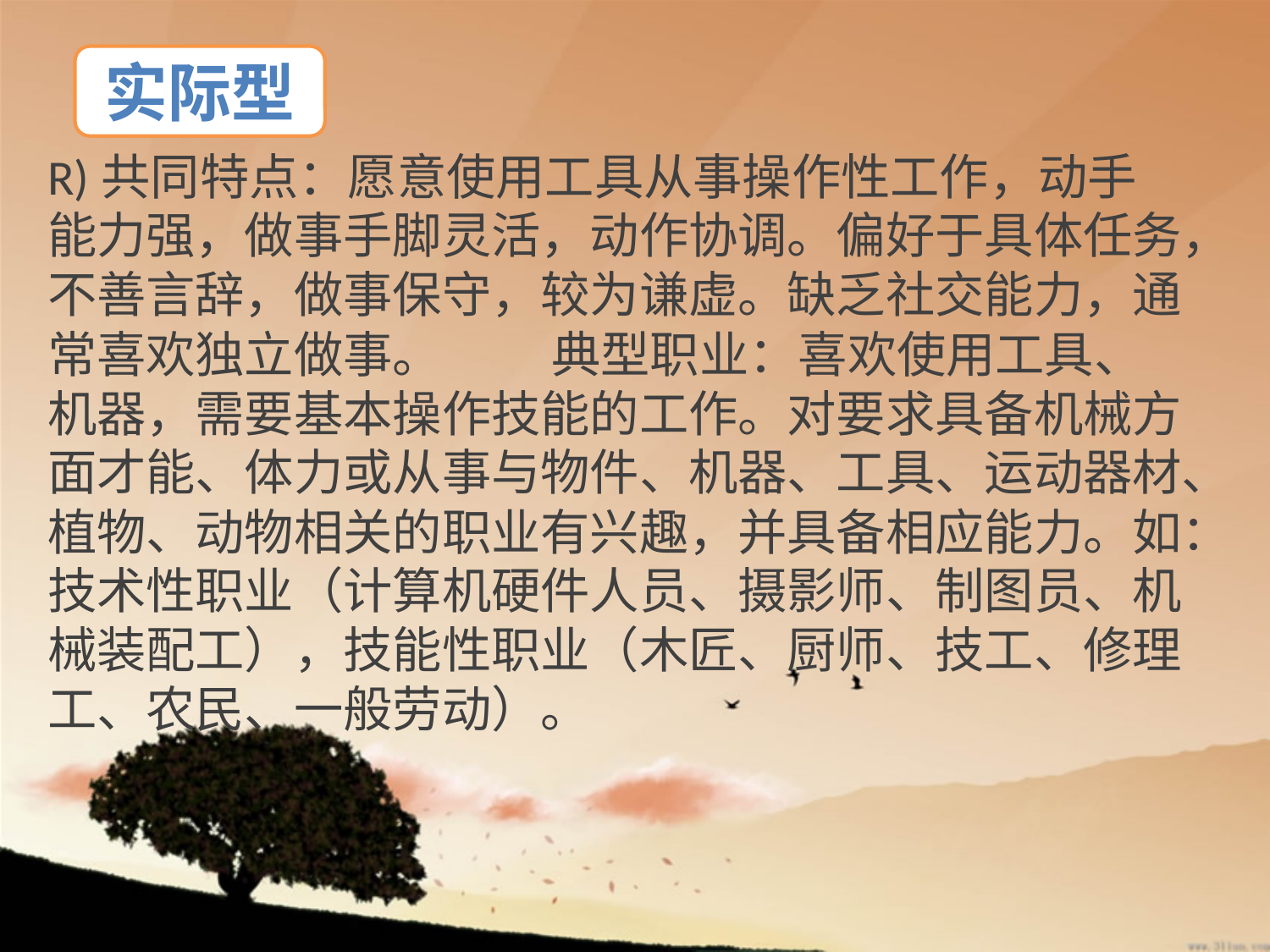

实际型
R)共同特点：愿意使用工具从事操作性工作，动手能力强，做事手脚灵活，动作协调。偏好于具体任务，不善言辞，做事保守，较为谦虚。缺乏社交能力，通常喜欢独立做事。 　　典型职业：喜欢使用工具、机器，需要基本操作技能的工作。对要求具备机械方面才能、体力或从事与物件、机器、工具、运动器材、植物、动物相关的职业有兴趣，并具备相应能力。如：技术性职业（计算机硬件人员、摄影师、制图员、机械装配工），技能性职业（木匠、厨师、技工、修理工、农民、一般劳动）。